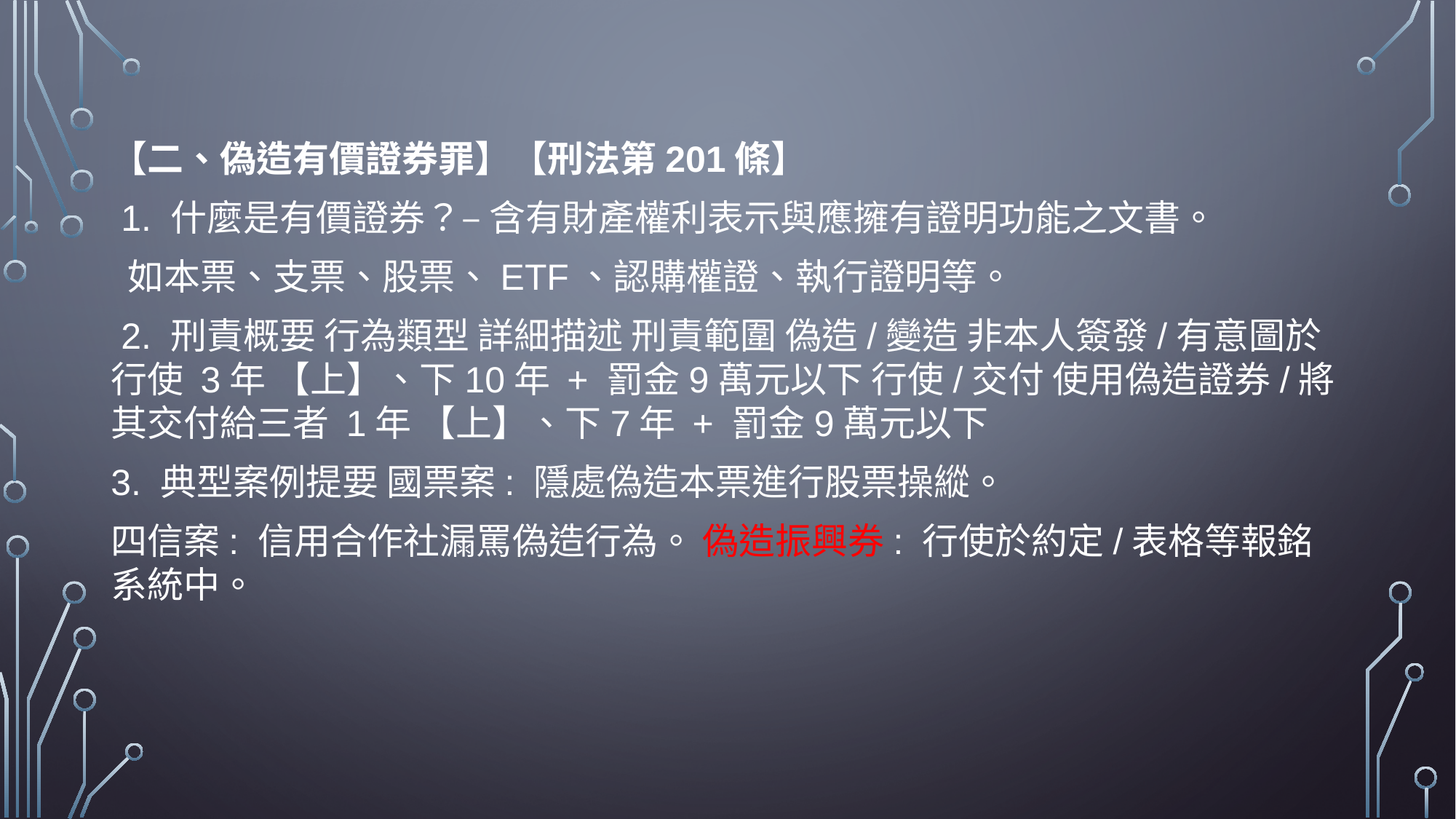

【二、偽造有價證券罪】【刑法第201條】
 1. 什麼是有價證券？– 含有財產權利表示與應擁有證明功能之文書。
 如本票、支票、股票、ETF、認購權證、執行證明等。
 2. 刑責概要 行為類型 詳細描述 刑責範圍 偽造/變造 非本人簽發/有意圖於行使 3年 【上】、下10年 + 罰金9萬元以下 行使/交付 使用偽造證券/將其交付給三者 1年 【上】、下7年 + 罰金9萬元以下
3. 典型案例提要 國票案: 隱處偽造本票進行股票操縱。
四信案: 信用合作社漏罵偽造行為。 偽造振興券: 行使於約定/表格等報銘系統中。